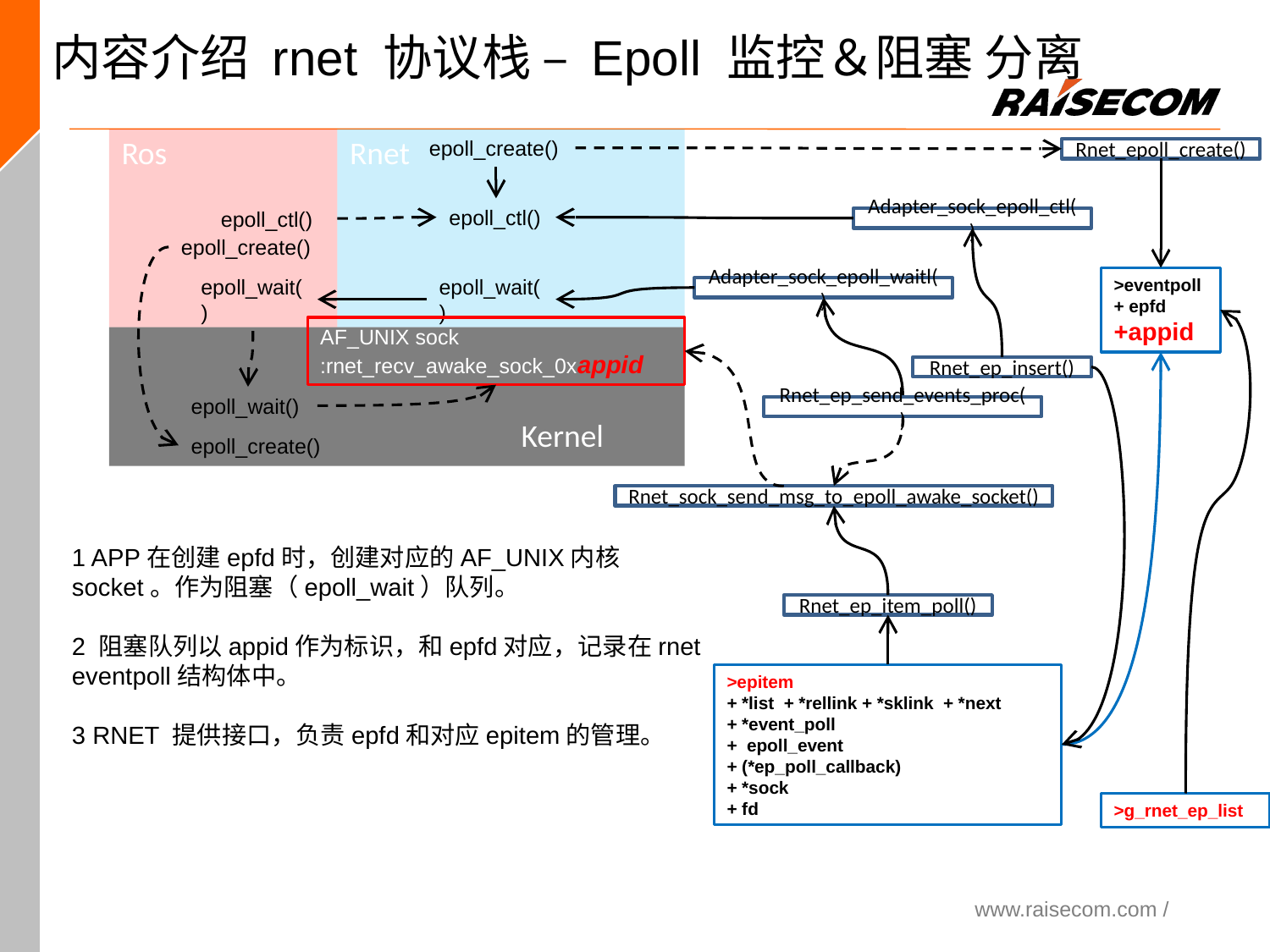

内容介绍 rnet 协议栈 – Epoll 监控＆阻塞 分离
Ros

Rnet

epoll_create()
Rnet_epoll_create()
epoll_ctl()
epoll_ctl()
Adapter_sock_epoll_ctl()
epoll_create()
epoll_wait()
epoll_wait()
>eventpoll
+ epfd
+appid
Adapter_sock_epoll_waitl()
AF_UNIX sock
:rnet_recv_awake_sock_0xappid

                                              Kernel
Rnet_ep_insert()
epoll_wait()
Rnet_ep_send_events_proc()
epoll_create()
Rnet_sock_send_msg_to_epoll_awake_socket()
1 APP在创建epfd时，创建对应的AF_UNIX内核socket。作为阻塞（epoll_wait）队列。

2 阻塞队列以appid作为标识，和epfd对应，记录在rnet eventpoll结构体中。
3 RNET 提供接口，负责epfd和对应epitem的管理。
Rnet_ep_item_poll()
>epitem
+ *list  + *rellink + *sklink  + *next
+ *event_poll
+  epoll_event
+ (*ep_poll_callback)
+ *sock
+ fd
>g_rnet_ep_list